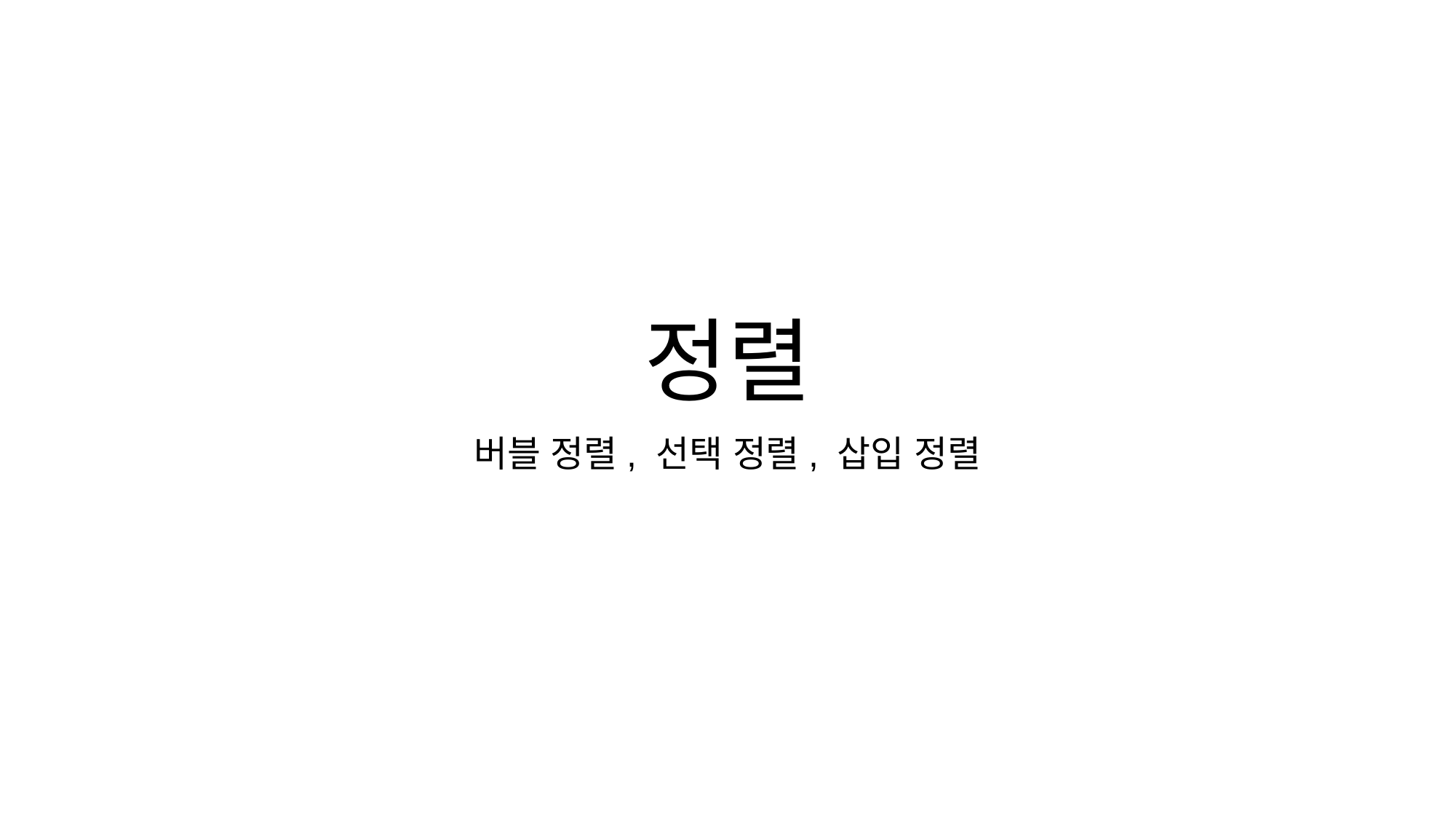

# 정렬
버블 정렬, 선택 정렬, 삽입 정렬